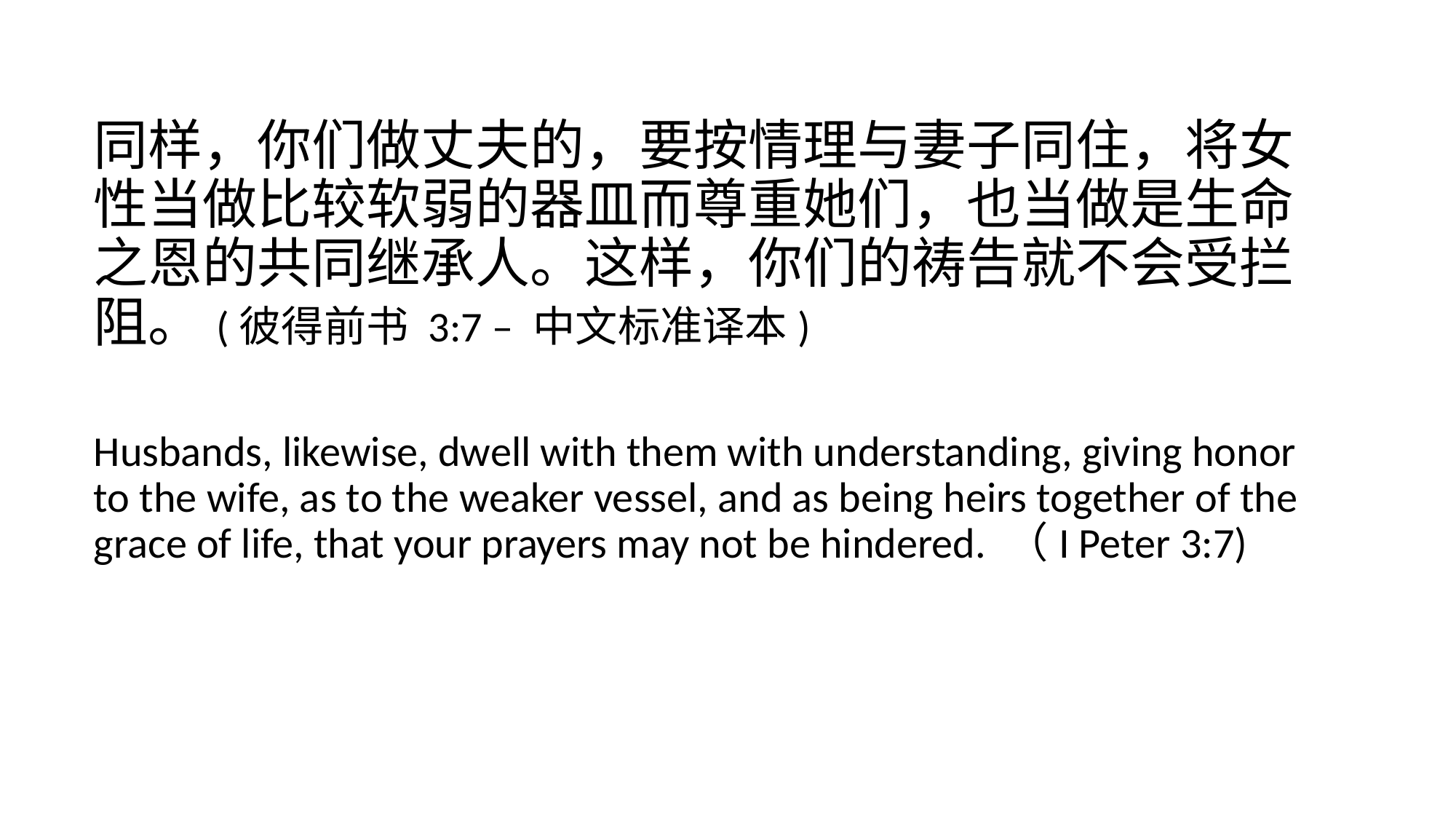

同样，你们做丈夫的，要按情理与妻子同住，将女性当做比较软弱的器皿而尊重她们，也当做是生命之恩的共同继承人。这样，你们的祷告就不会受拦阻。(彼得前书 3:7 – 中文标准译本)

Husbands, likewise, dwell with them with understanding, giving honor to the wife, as to the weaker vessel, and as being heirs together of the grace of life, that your prayers may not be hindered. （I Peter 3:7)